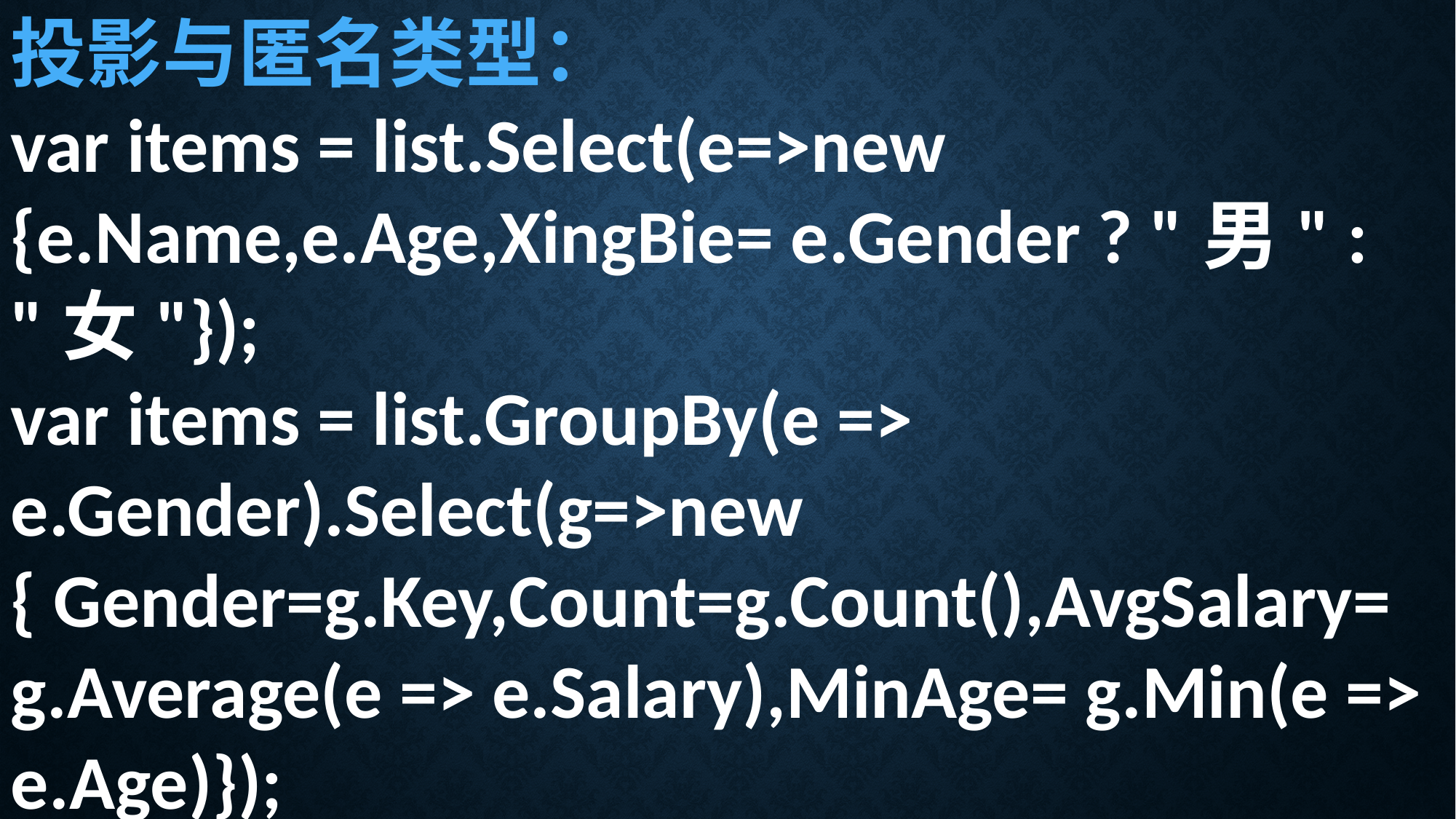

投影与匿名类型：
var items = list.Select(e=>new {e.Name,e.Age,XingBie= e.Gender ? "男" : "女"});
var items = list.GroupBy(e => e.Gender).Select(g=>new { Gender=g.Key,Count=g.Count(),AvgSalary= g.Average(e => e.Salary),MinAge= g.Min(e => e.Age)});